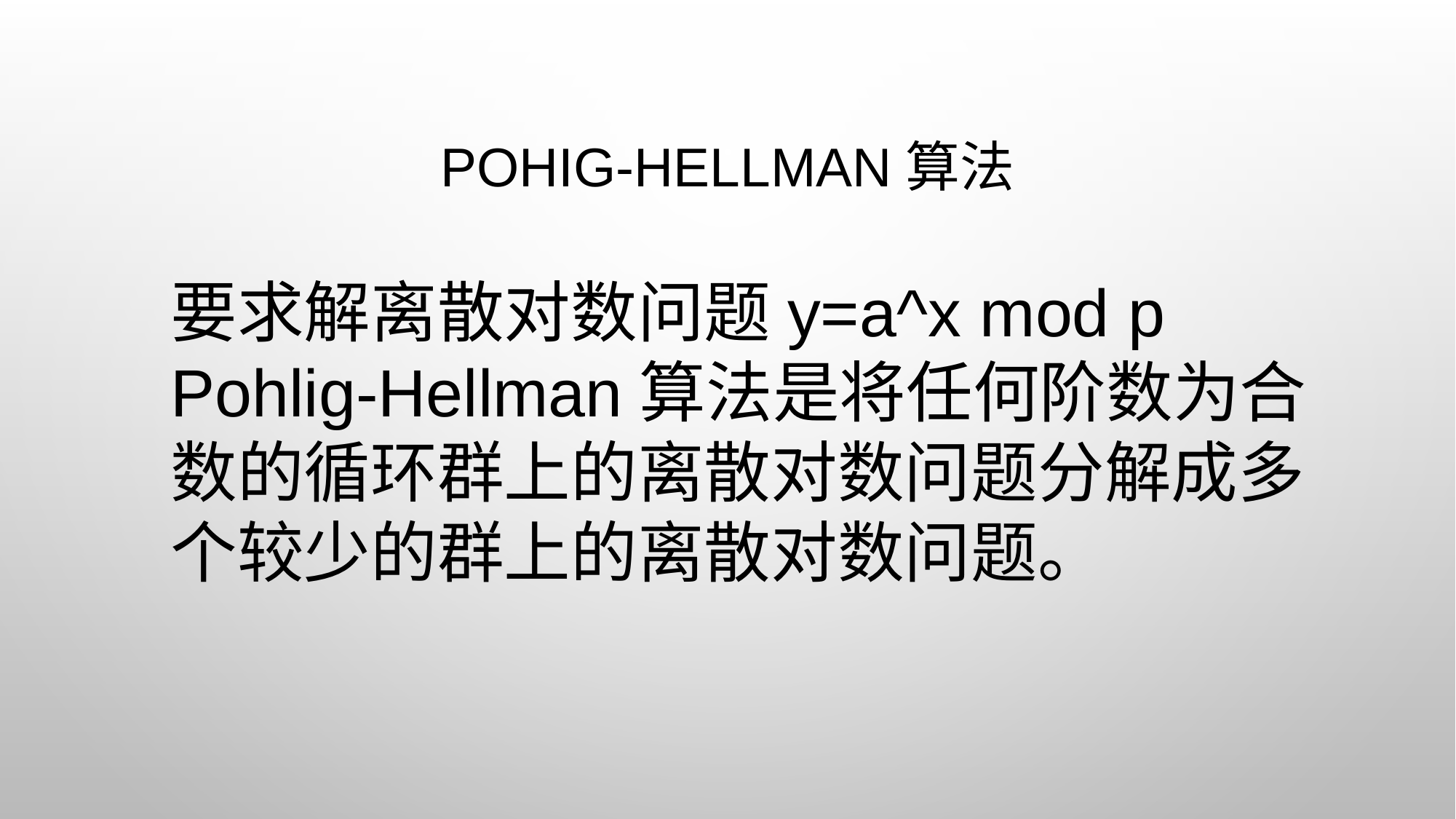

# Pohig-Hellman算法
要求解离散对数问题y=a^x mod p
Pohlig-Hellman算法是将任何阶数为合数的循环群上的离散对数问题分解成多个较少的群上的离散对数问题。